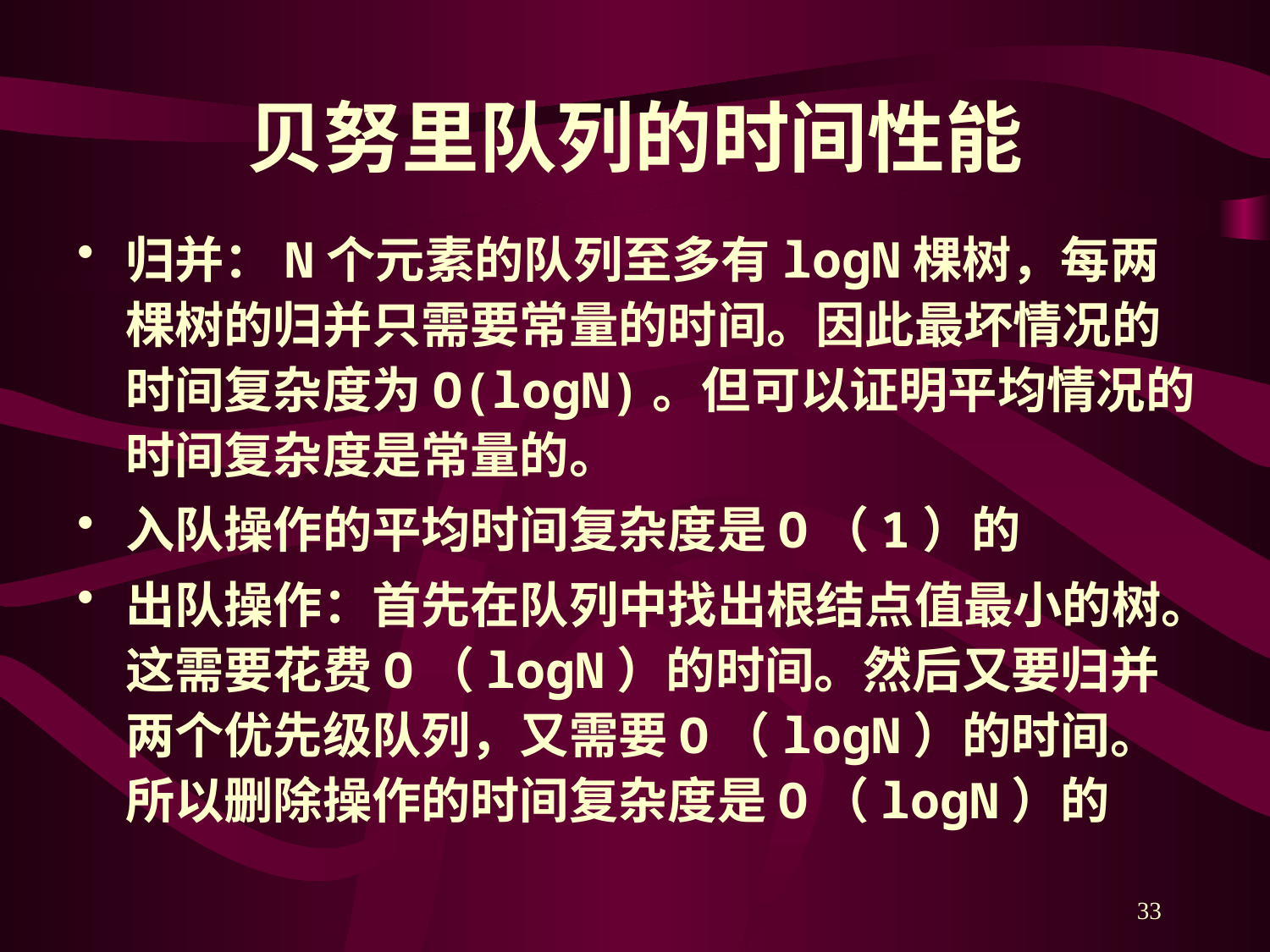

# 贝努里队列的时间性能
归并：N个元素的队列至多有logN棵树，每两棵树的归并只需要常量的时间。因此最坏情况的时间复杂度为O(logN)。但可以证明平均情况的时间复杂度是常量的。
入队操作的平均时间复杂度是O（1）的
出队操作：首先在队列中找出根结点值最小的树。这需要花费O（logN）的时间。然后又要归并两个优先级队列，又需要O（logN）的时间。所以删除操作的时间复杂度是O（logN）的
33